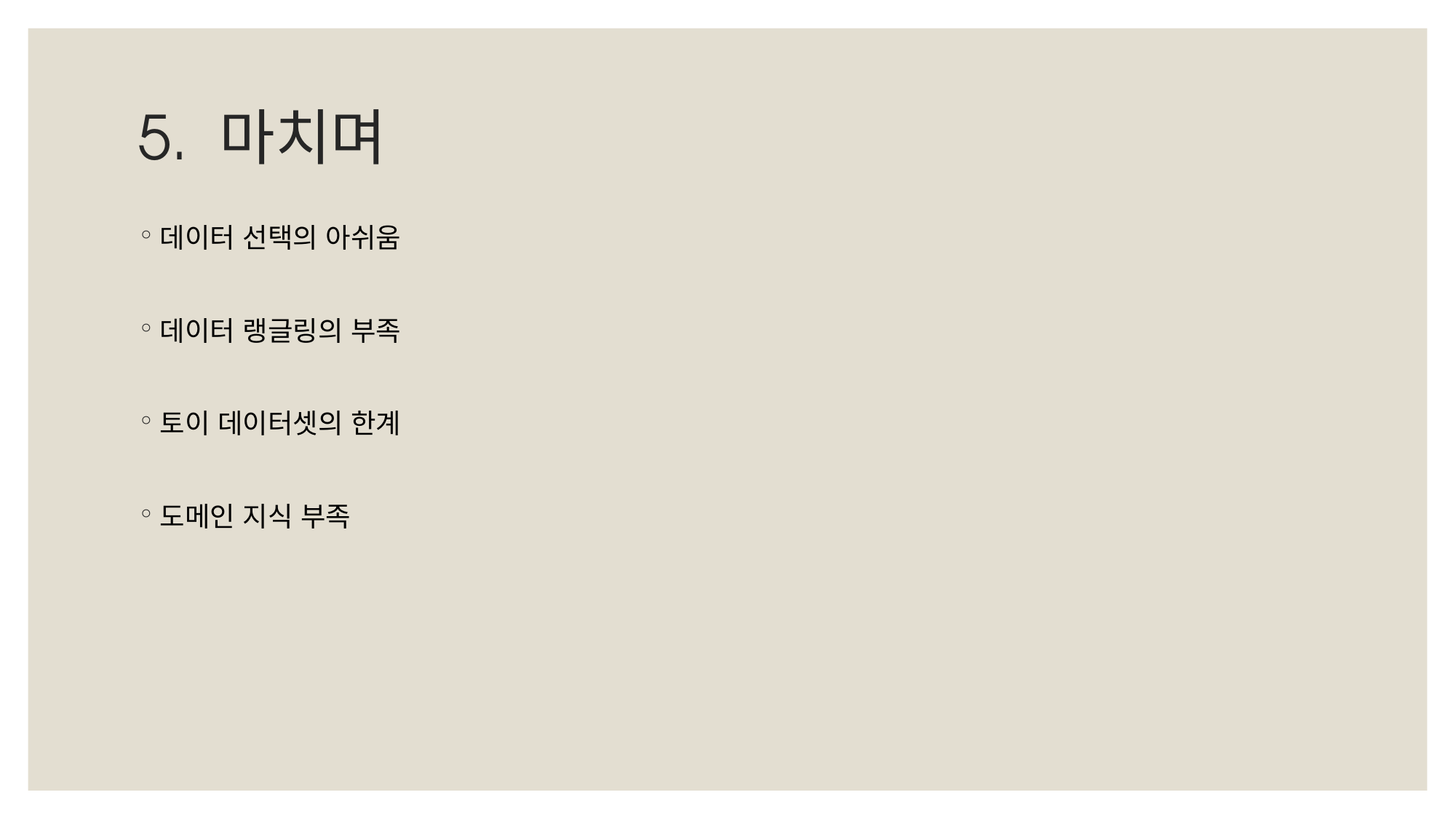

# 5. 마치며
데이터 선택의 아쉬움

데이터 랭글링의 부족

토이 데이터셋의 한계

도메인 지식 부족